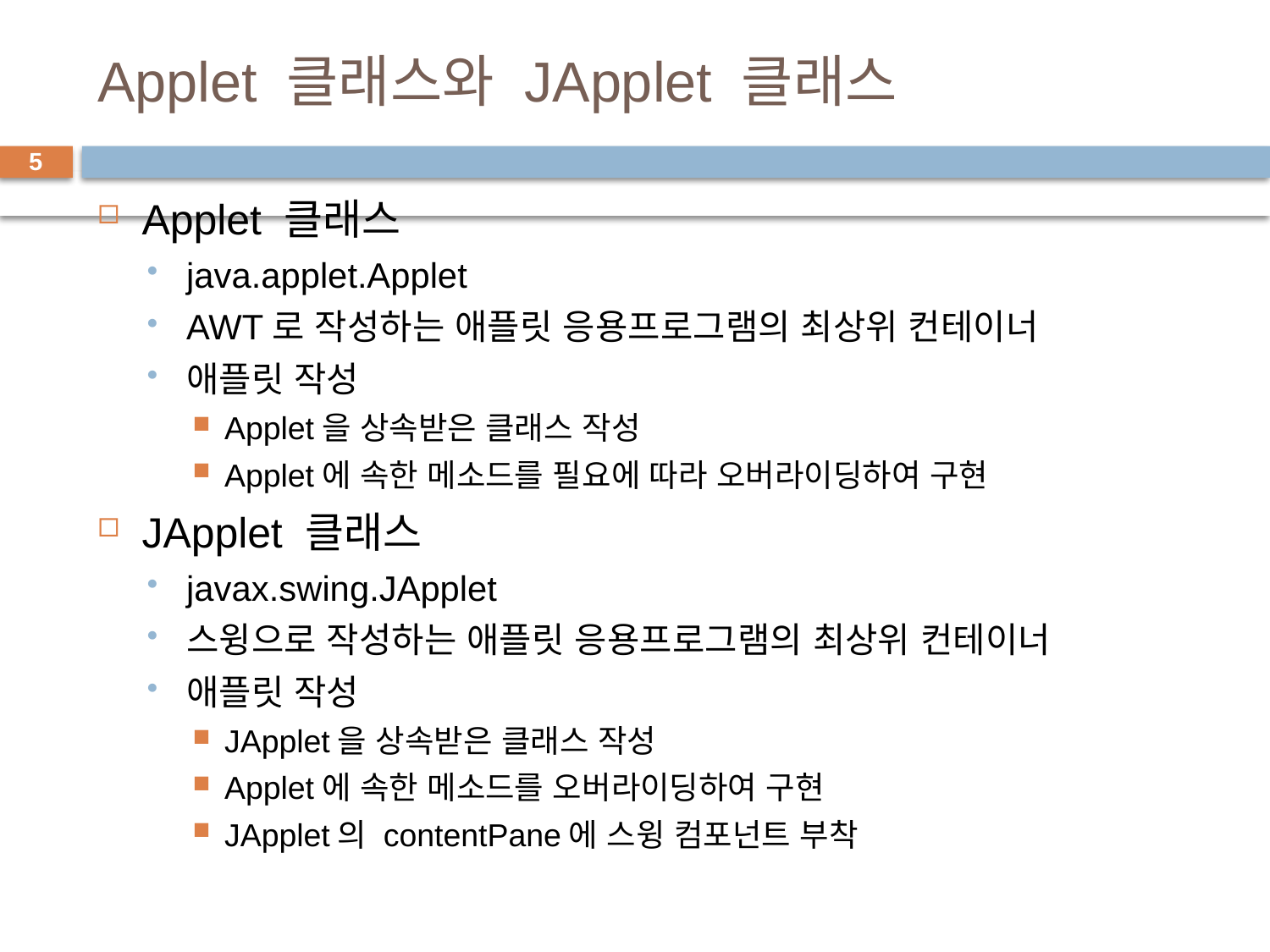

# Applet 클래스와 JApplet 클래스
5
Applet 클래스
java.applet.Applet
AWT로 작성하는 애플릿 응용프로그램의 최상위 컨테이너
애플릿 작성
Applet을 상속받은 클래스 작성
Applet에 속한 메소드를 필요에 따라 오버라이딩하여 구현
JApplet 클래스
javax.swing.JApplet
스윙으로 작성하는 애플릿 응용프로그램의 최상위 컨테이너
애플릿 작성
JApplet을 상속받은 클래스 작성
Applet에 속한 메소드를 오버라이딩하여 구현
JApplet의 contentPane에 스윙 컴포넌트 부착